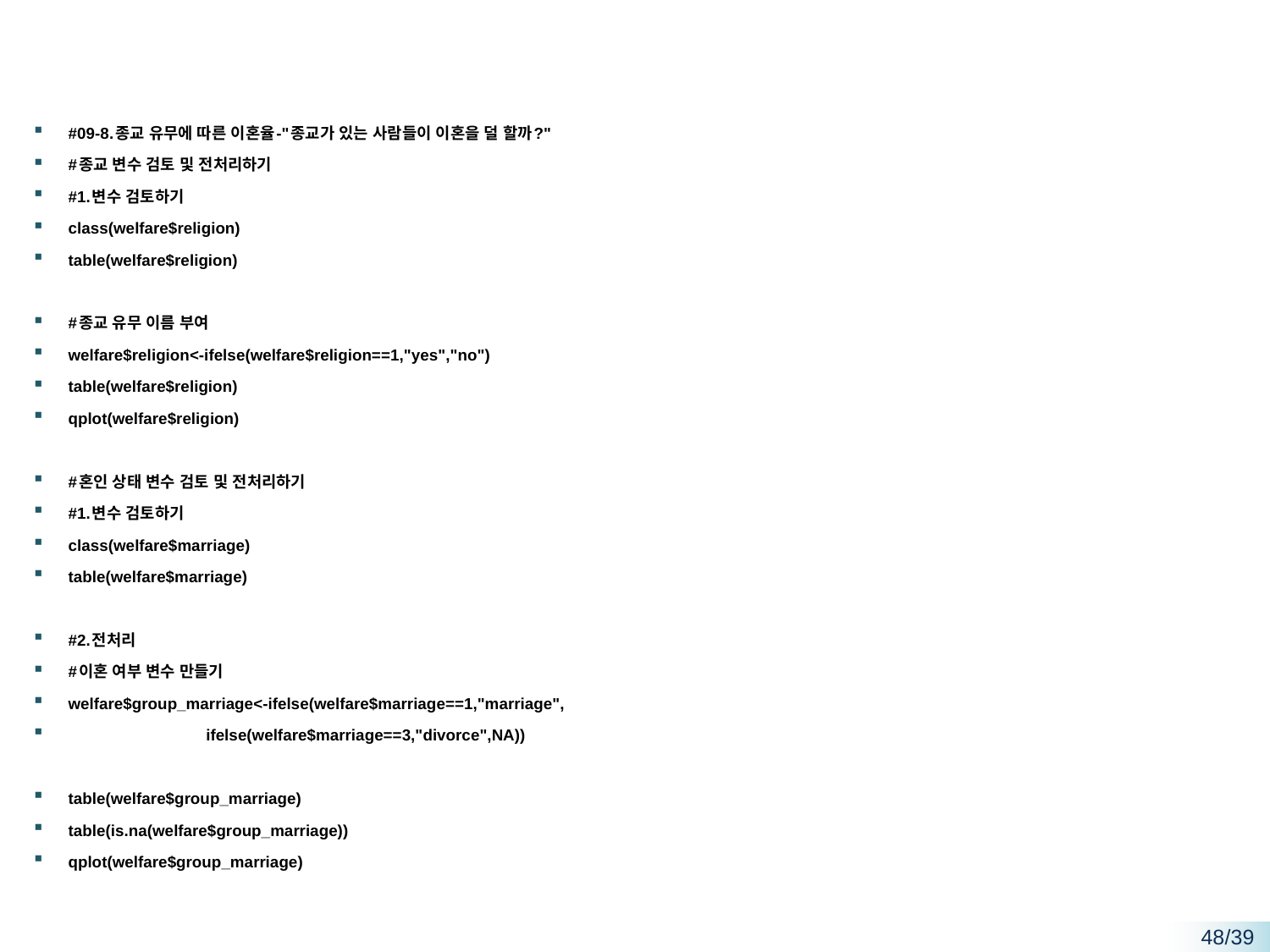

#09-8.종교 유무에 따른 이혼율-"종교가 있는 사람들이 이혼을 덜 할까?"
#종교 변수 검토 및 전처리하기
#1.변수 검토하기
class(welfare$religion)
table(welfare$religion)

#종교 유무 이름 부여
welfare$religion<-ifelse(welfare$religion==1,"yes","no")
table(welfare$religion)
qplot(welfare$religion)

#혼인 상태 변수 검토 및 전처리하기
#1.변수 검토하기
class(welfare$marriage)
table(welfare$marriage)

#2.전처리
#이혼 여부 변수 만들기
welfare$group_marriage<-ifelse(welfare$marriage==1,"marriage",
                               ifelse(welfare$marriage==3,"divorce",NA))

table(welfare$group_marriage)
table(is.na(welfare$group_marriage))
qplot(welfare$group_marriage)